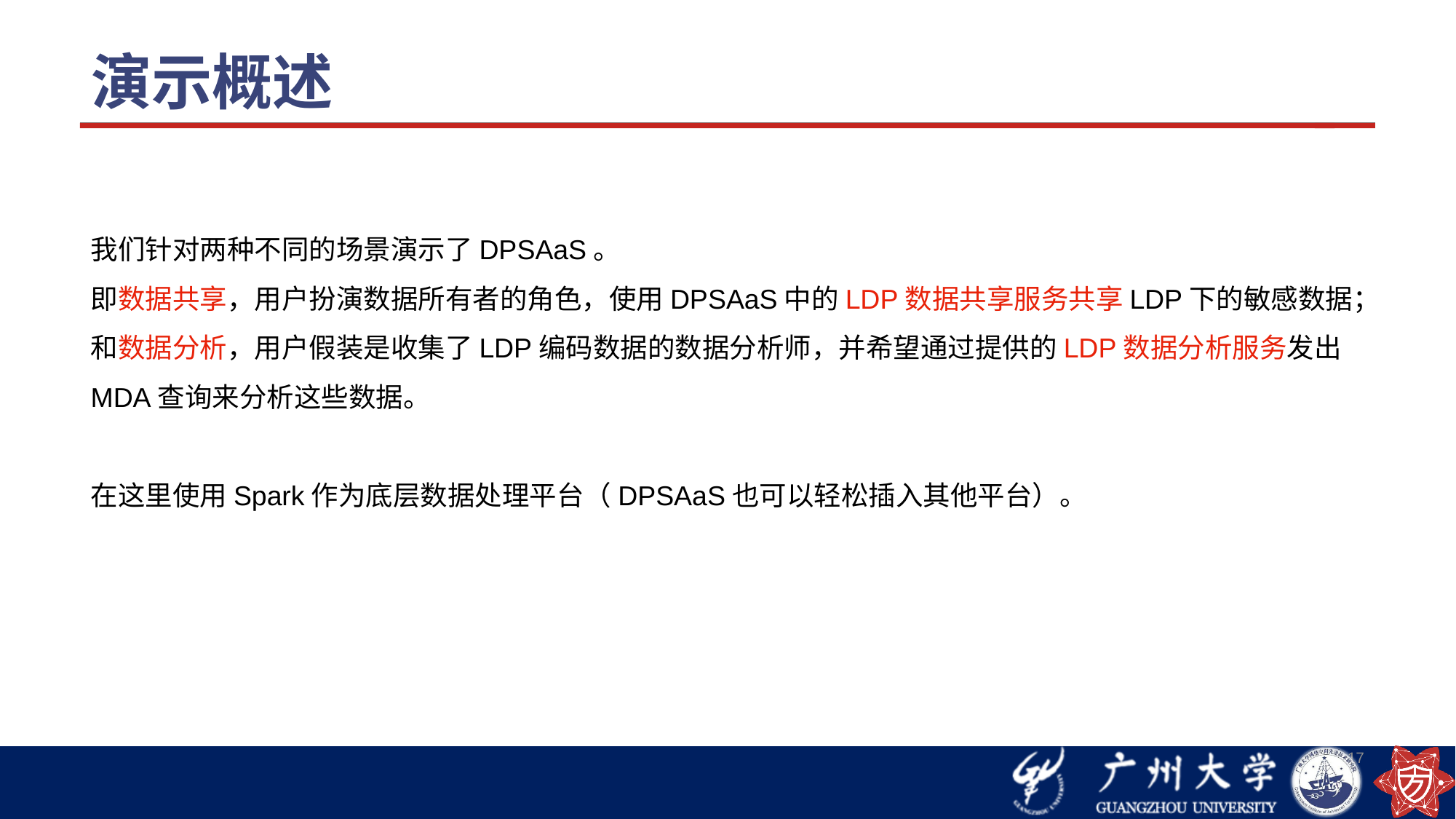

# 演示概述
我们针对两种不同的场景演示了DPSAaS。
即数据共享，用户扮演数据所有者的角色，使用DPSAaS中的LDP数据共享服务共享LDP下的敏感数据；和数据分析，用户假装是收集了LDP编码数据的数据分析师，并希望通过提供的LDP数据分析服务发出MDA查询来分析这些数据。

在这里使用Spark作为底层数据处理平台（DPSAaS也可以轻松插入其他平台）。
17